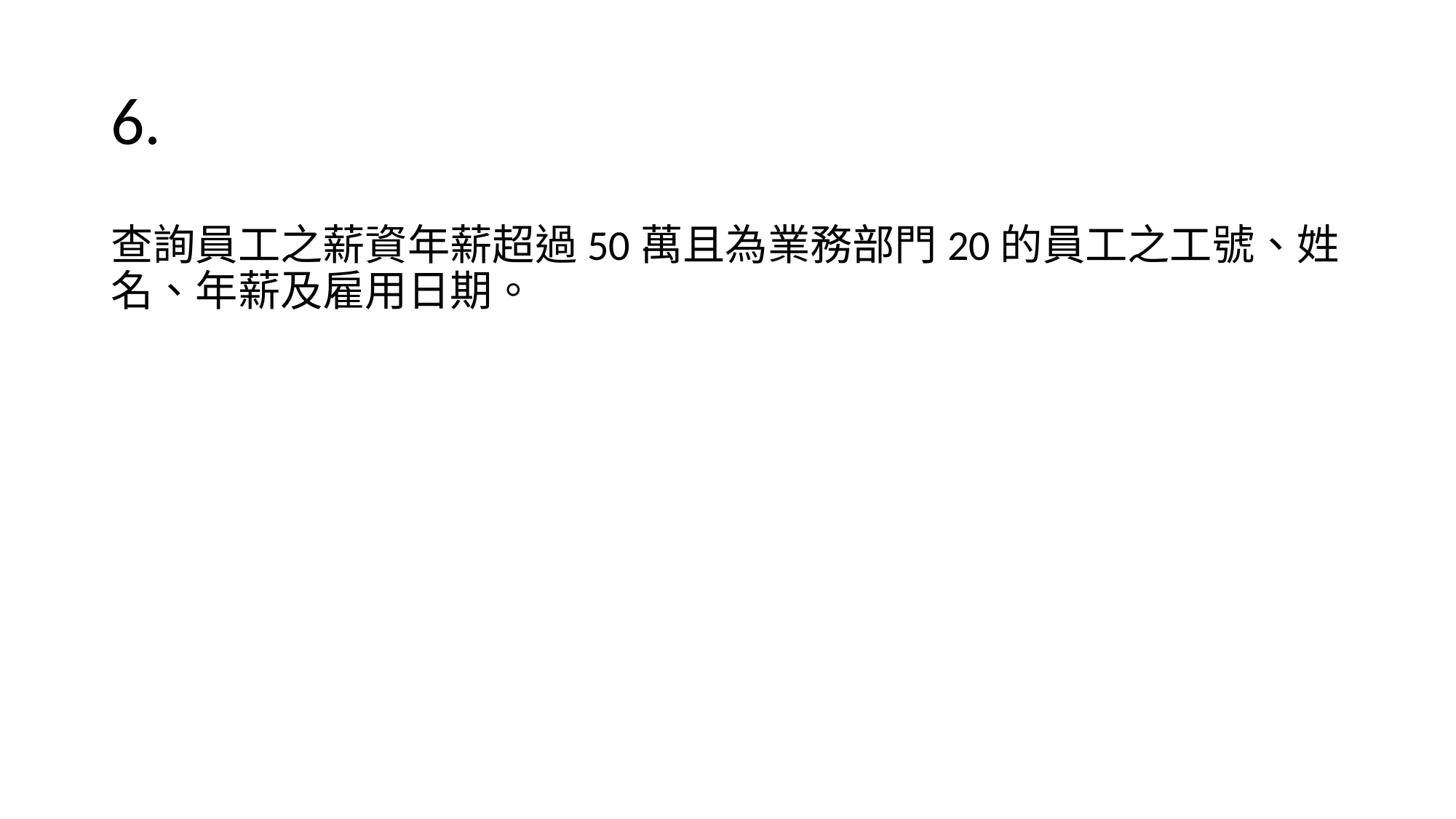

# 6.
查詢員工之薪資年薪超過50萬且為業務部門20的員工之工號、姓名、年薪及雇用日期。